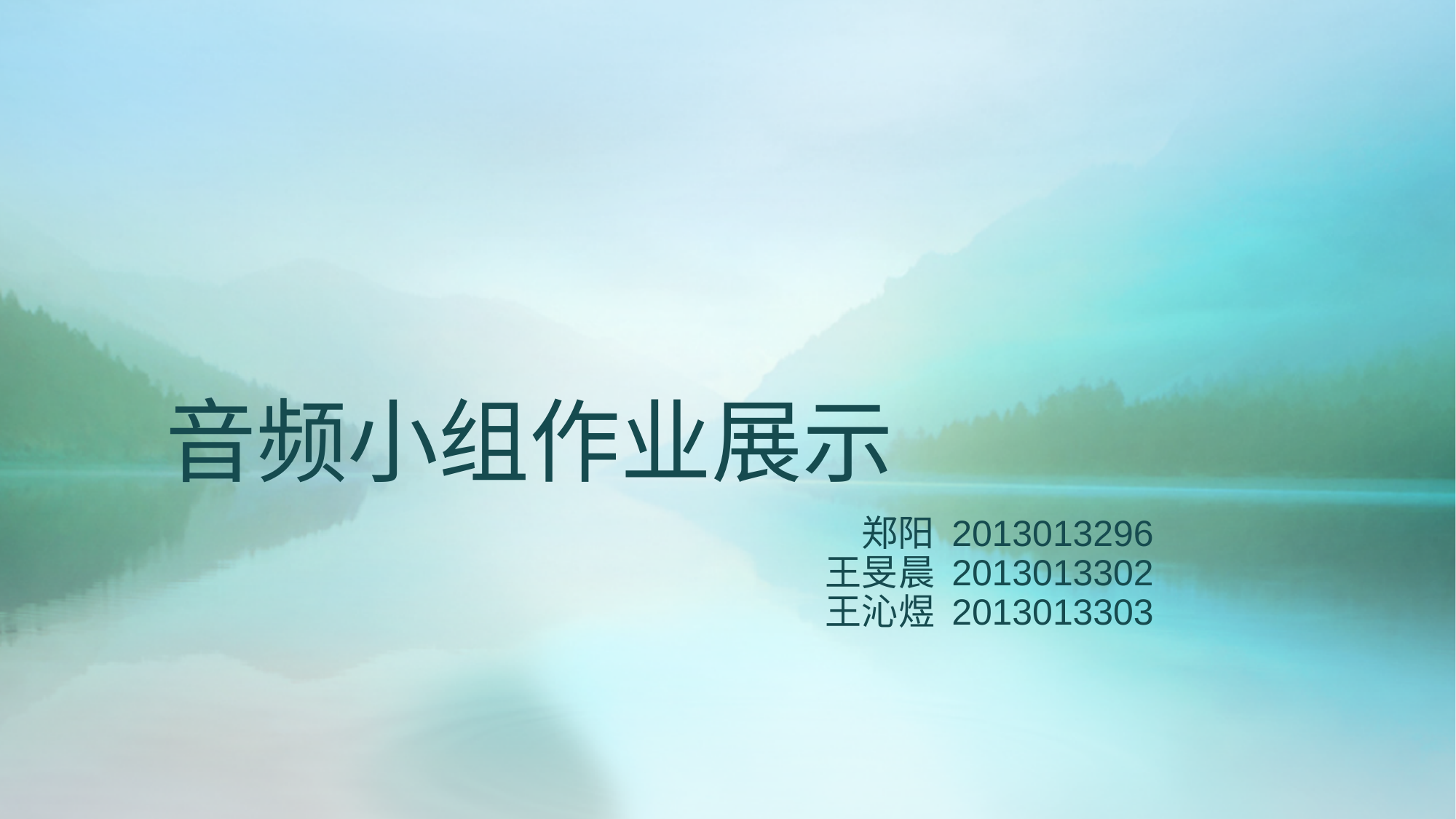

# 音频小组作业展示
郑阳 2013013296
王旻晨 2013013302
王沁煜 2013013303